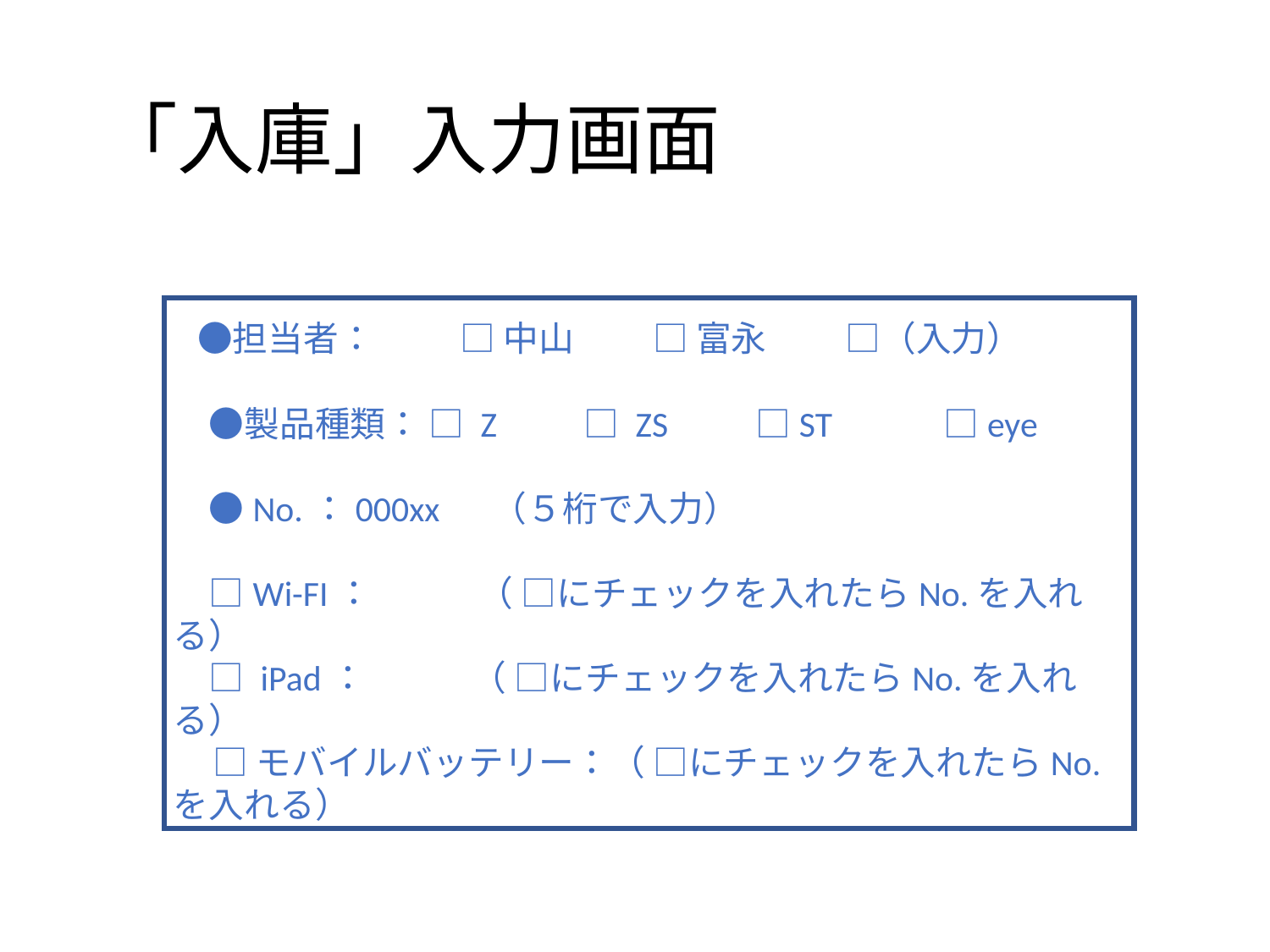

# 「入庫」入力画面

　●担当者： 　　 □ 中山　　 □ 富永　　 □（入力）

　●製品種類： □ Z　　 □ ZS　　 □ST　	 □eye

　●No.：000xx 　（５桁で入力）
　
　□Wi-FI：　　　（ □にチェックを入れたらNo.を入れる）
　□ iPad：　　　（ □にチェックを入れたらNo.を入れる）
     □モバイルバッテリー：（ □にチェックを入れたらNo.を入れる）